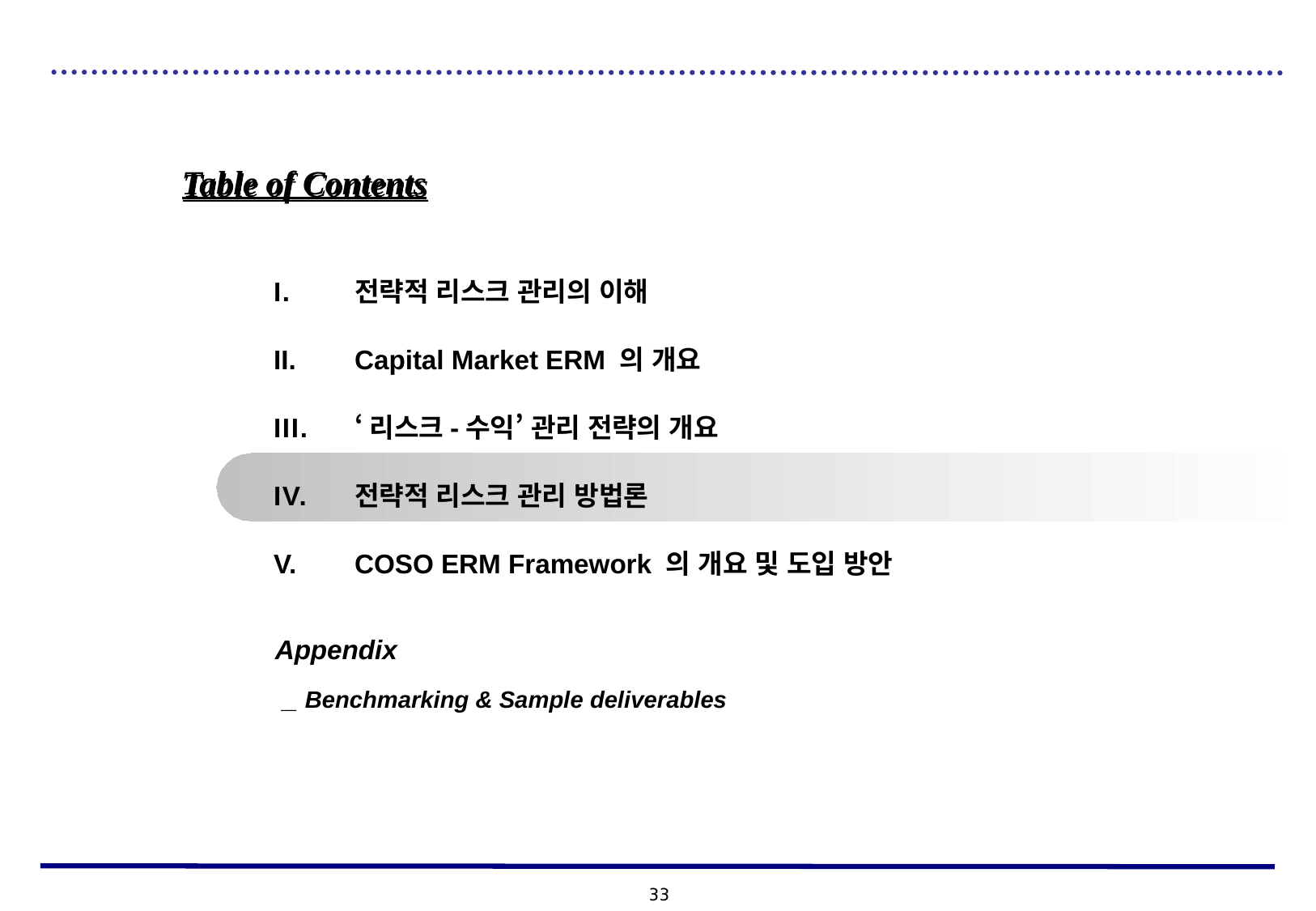

Table of Contents
전략적 리스크 관리의 이해
Capital Market ERM 의 개요
‘리스크-수익’ 관리 전략의 개요
전략적 리스크 관리 방법론
COSO ERM Framework 의 개요 및 도입 방안

Appendix
 _ Benchmarking & Sample deliverables